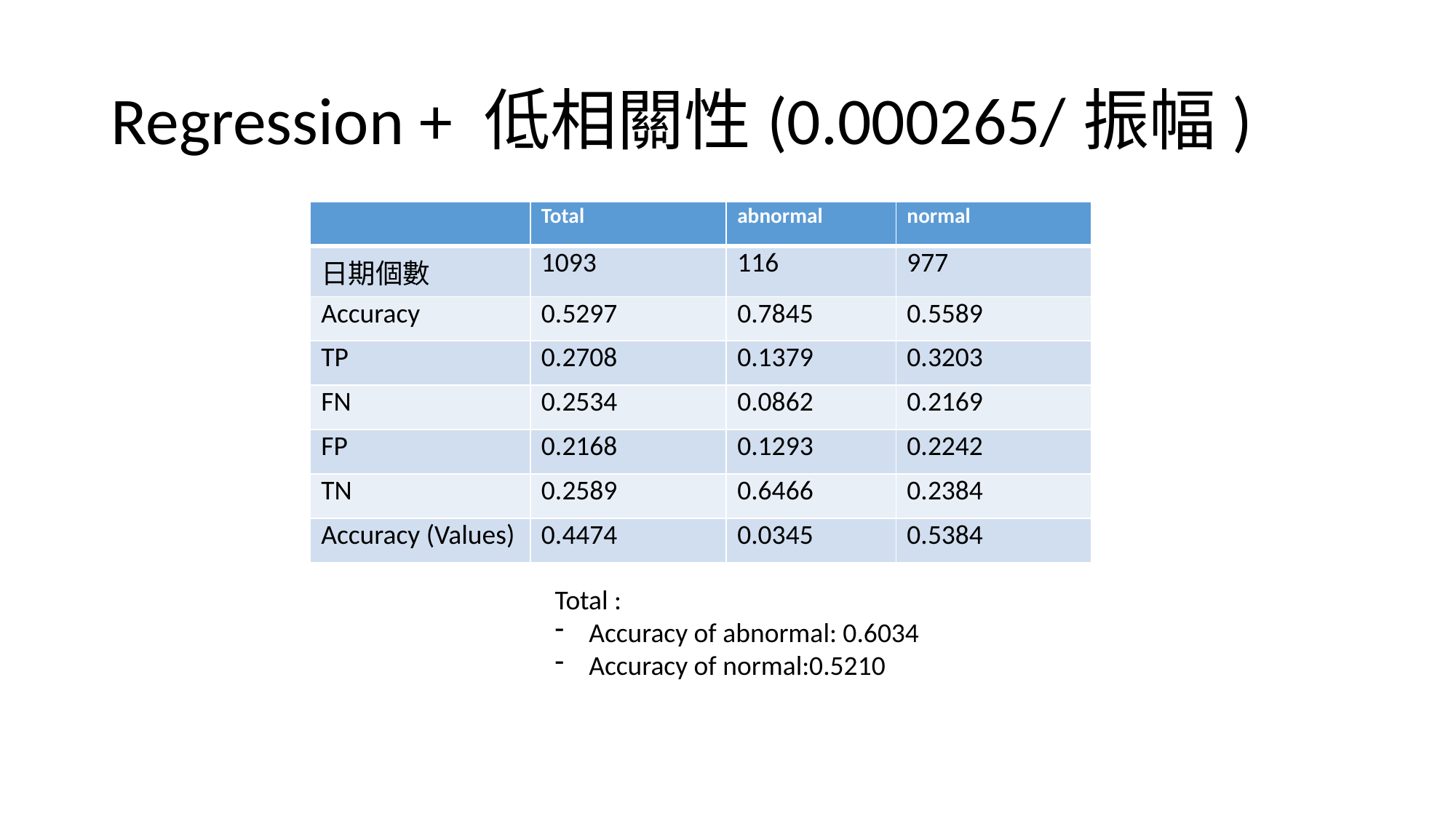

# Regression + 低相關性(0.000265/振幅)
|  | Total | abnormal | normal |
| --- | --- | --- | --- |
| 日期個數 | 1093 | 116 | 977 |
| Accuracy | 0.5297 | 0.7845 | 0.5589 |
| TP | 0.2708 | 0.1379 | 0.3203 |
| FN | 0.2534 | 0.0862 | 0.2169 |
| FP | 0.2168 | 0.1293 | 0.2242 |
| TN | 0.2589 | 0.6466 | 0.2384 |
| Accuracy (Values) | 0.4474 | 0.0345 | 0.5384 |
Total :
Accuracy of abnormal: 0.6034
Accuracy of normal:0.5210